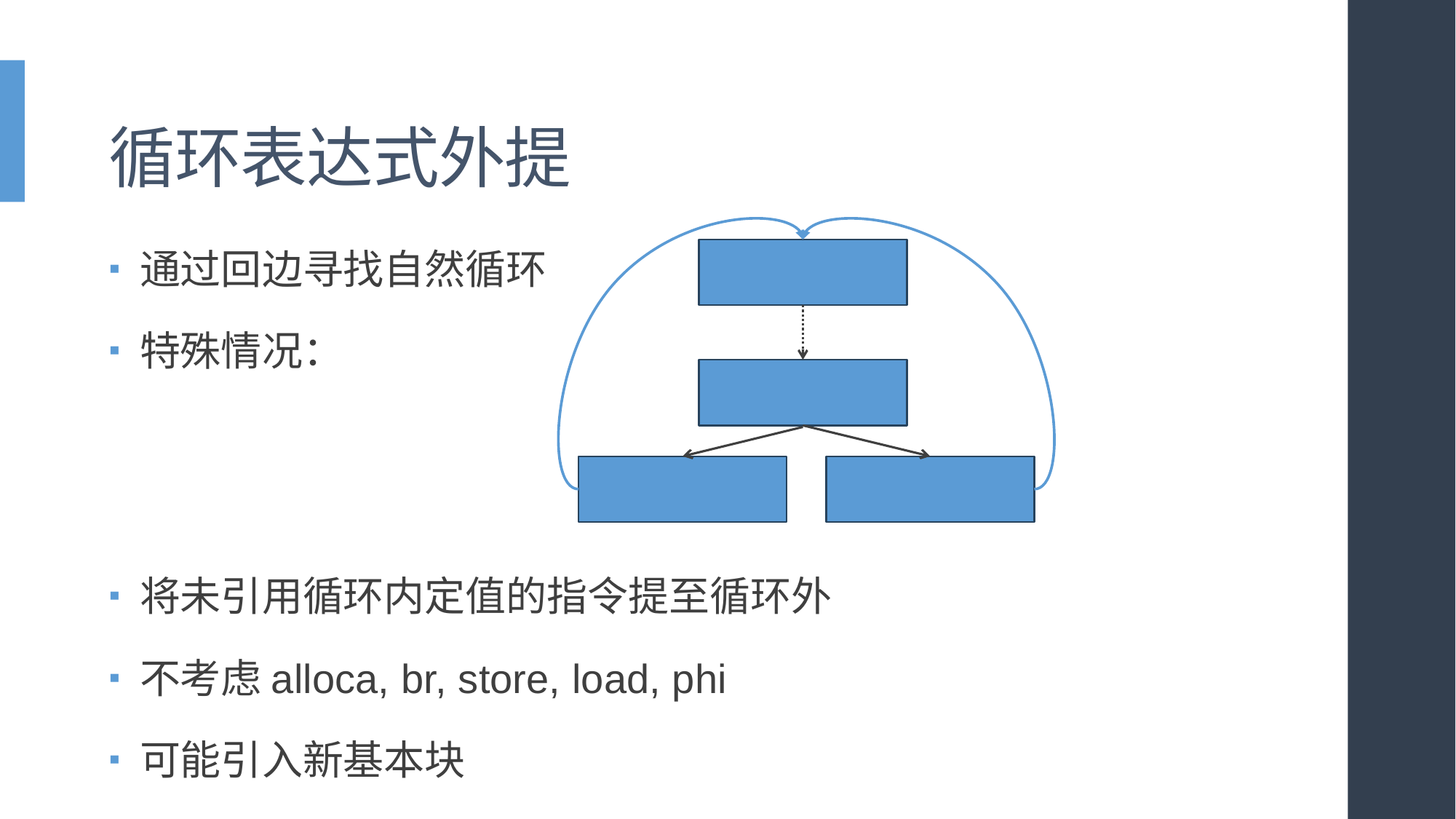

# 循环表达式外提
通过回边寻找自然循环
特殊情况：

将未引用循环内定值的指令提至循环外
不考虑alloca, br, store, load, phi
可能引入新基本块